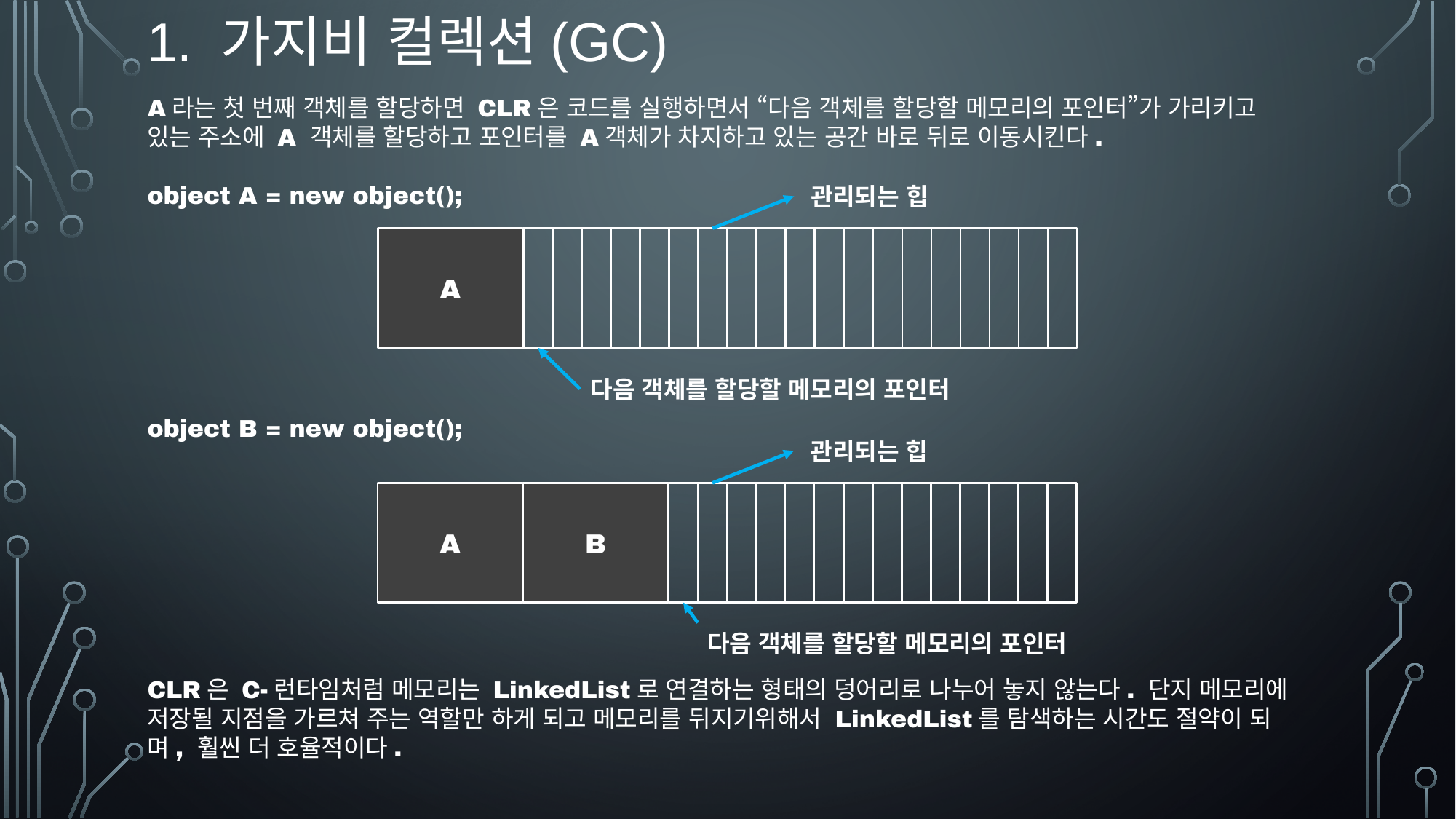

# 1. 가지비 컬렉션(GC)
A라는 첫 번째 객체를 할당하면 CLR은 코드를 실행하면서 “다음 객체를 할당할 메모리의 포인터”가 가리키고 있는 주소에 A 객체를 할당하고 포인터를 A객체가 차지하고 있는 공간 바로 뒤로 이동시킨다.

object A = new object();

object B = new object();

CLR은 C-런타임처럼 메모리는 LinkedList로 연결하는 형태의 덩어리로 나누어 놓지 않는다. 단지 메모리에 저장될 지점을 가르쳐 주는 역할만 하게 되고 메모리를 뒤지기위해서 LinkedList를 탐색하는 시간도 절약이 되며, 훨씬 더 호율적이다.
관리되는 힙

A

다음 객체를 할당할 메모리의 포인터
관리되는 힙

B

A
다음 객체를 할당할 메모리의 포인터